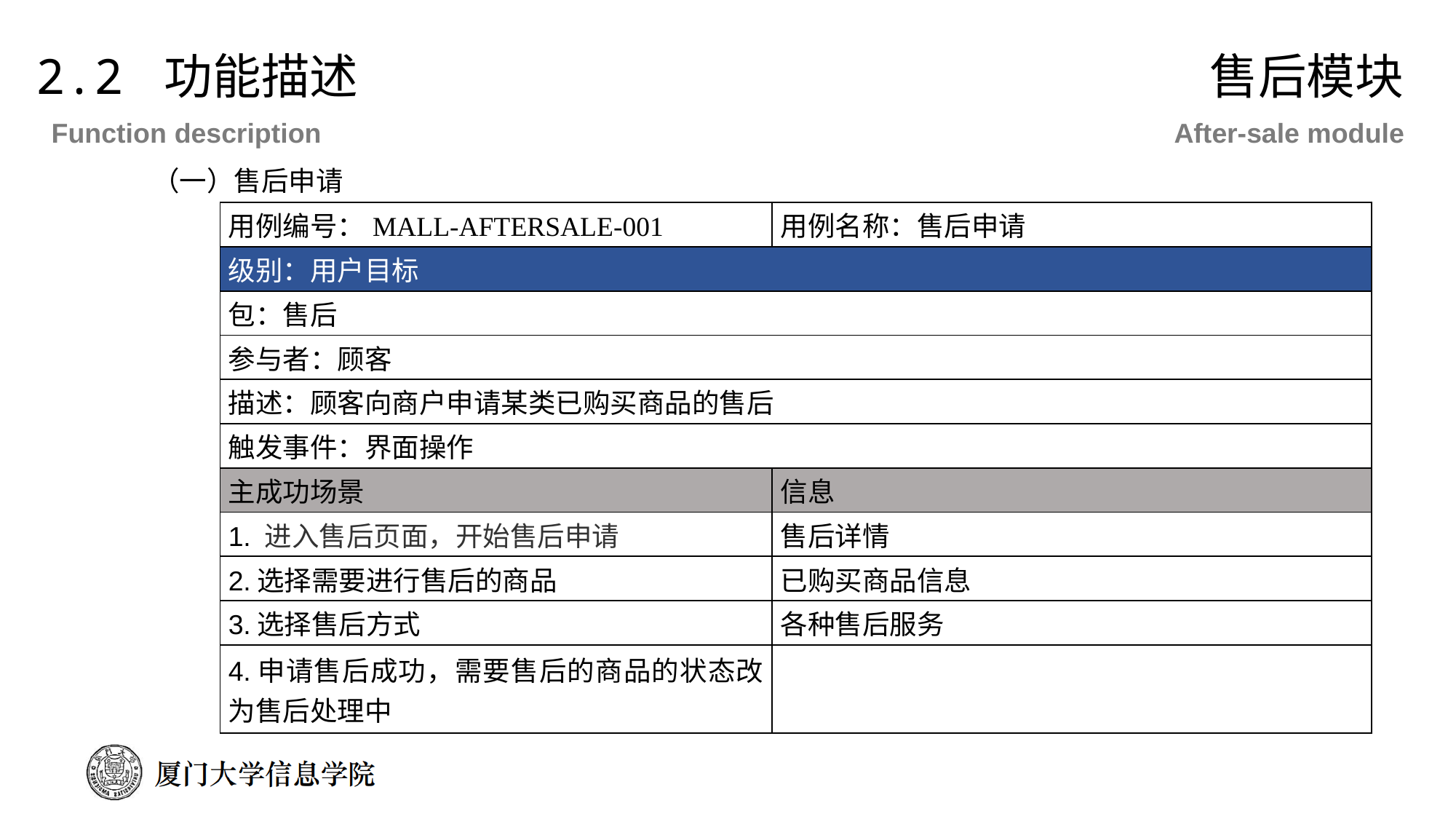

2.2 功能描述
售后模块
Function description
After-sale module
（一）售后申请
| 用例编号：MALL-AFTERSALE-001 | 用例名称：售后申请 |
| --- | --- |
| 级别：用户目标 |  |
| 包：售后 |  |
| 参与者：顾客 |  |
| 描述：顾客向商户申请某类已购买商品的售后 |  |
| 触发事件：界面操作 |  |
| 主成功场景 | 信息 |
| 1. 进入售后页面，开始售后申请 | 售后详情 |
| 2.选择需要进行售后的商品 | 已购买商品信息 |
| 3.选择售后方式 | 各种售后服务 |
| 4.申请售后成功，需要售后的商品的状态改为售后处理中 |  |